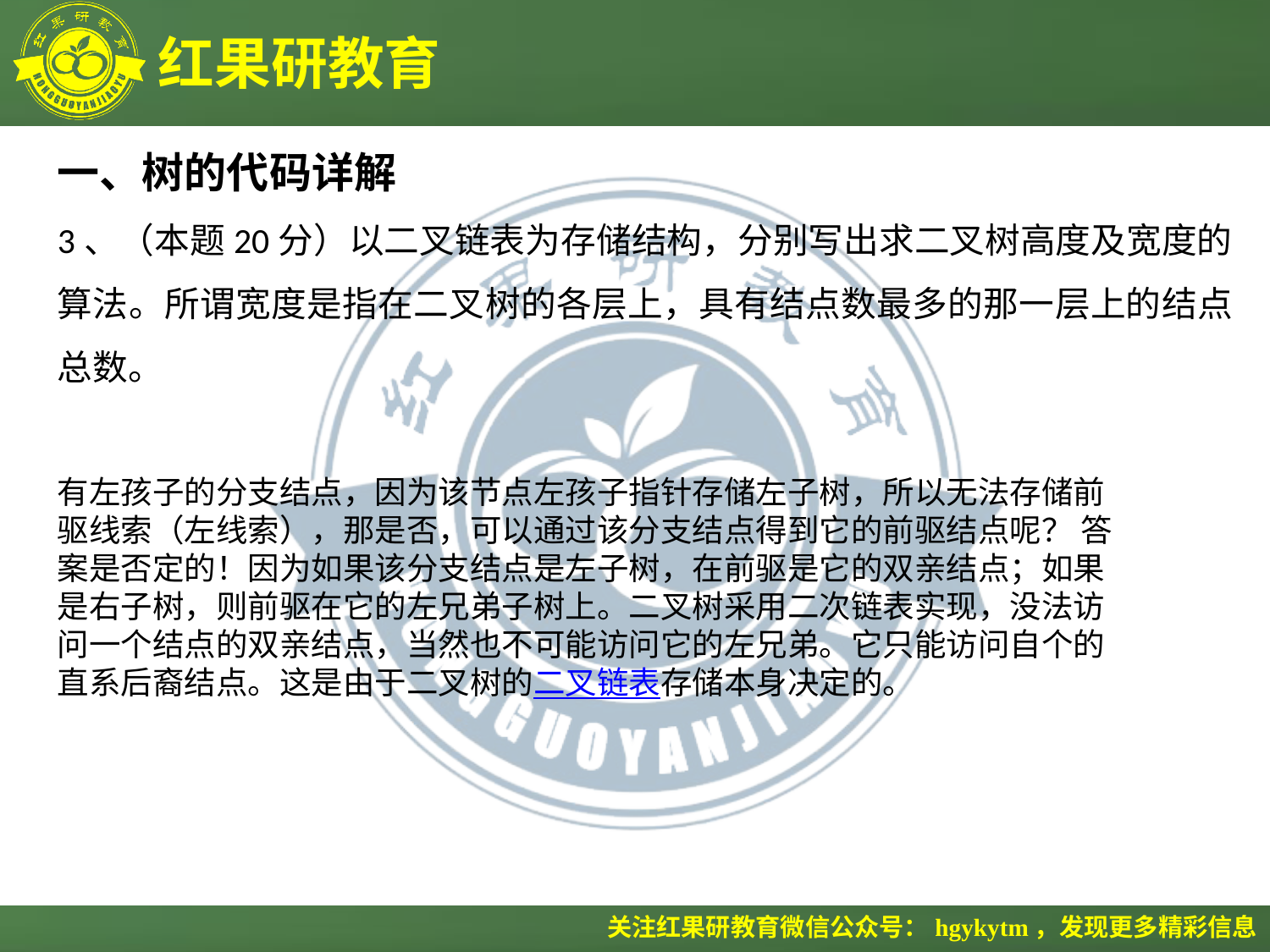

一、树的代码详解
3、（本题20分）以二叉链表为存储结构，分别写出求二叉树高度及宽度的算法。所谓宽度是指在二叉树的各层上，具有结点数最多的那一层上的结点总数。
有左孩子的分支结点，因为该节点左孩子指针存储左子树，所以无法存储前驱线索（左线索），那是否，可以通过该分支结点得到它的前驱结点呢？ 答案是否定的！因为如果该分支结点是左子树，在前驱是它的双亲结点；如果是右子树，则前驱在它的左兄弟子树上。二叉树采用二次链表实现，没法访问一个结点的双亲结点，当然也不可能访问它的左兄弟。它只能访问自个的直系后裔结点。这是由于二叉树的二叉链表存储本身决定的。